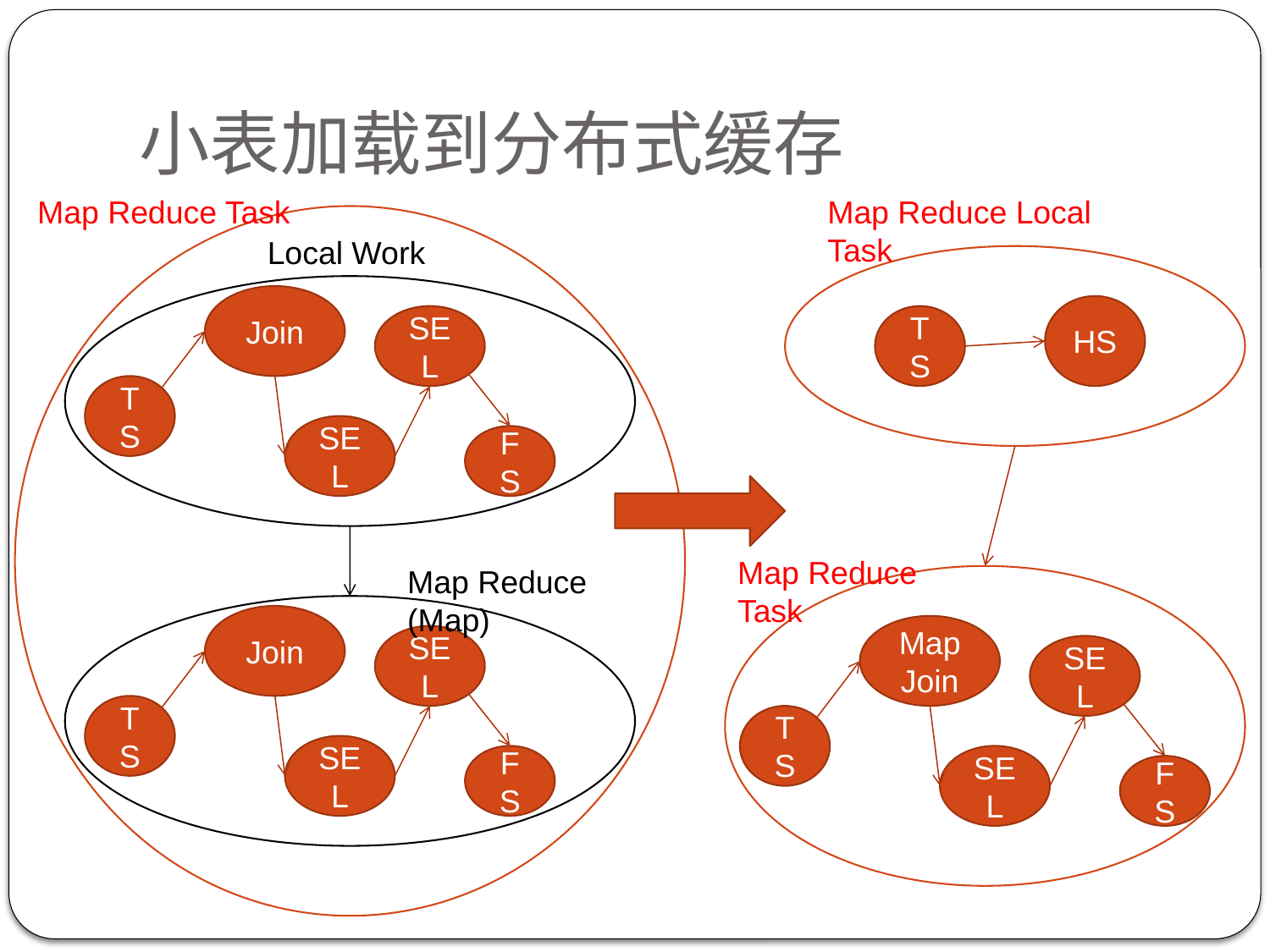

# 小表加载到分布式缓存
Map Reduce Task
Map Reduce Local Task

Local Work

Join
SEL
TS
SEL
FS
HS
TS

Map Reduce Task
Map Reduce (Map)

Join
SEL
TS
SEL
FS
Map Join
SEL
TS
SEL
FS